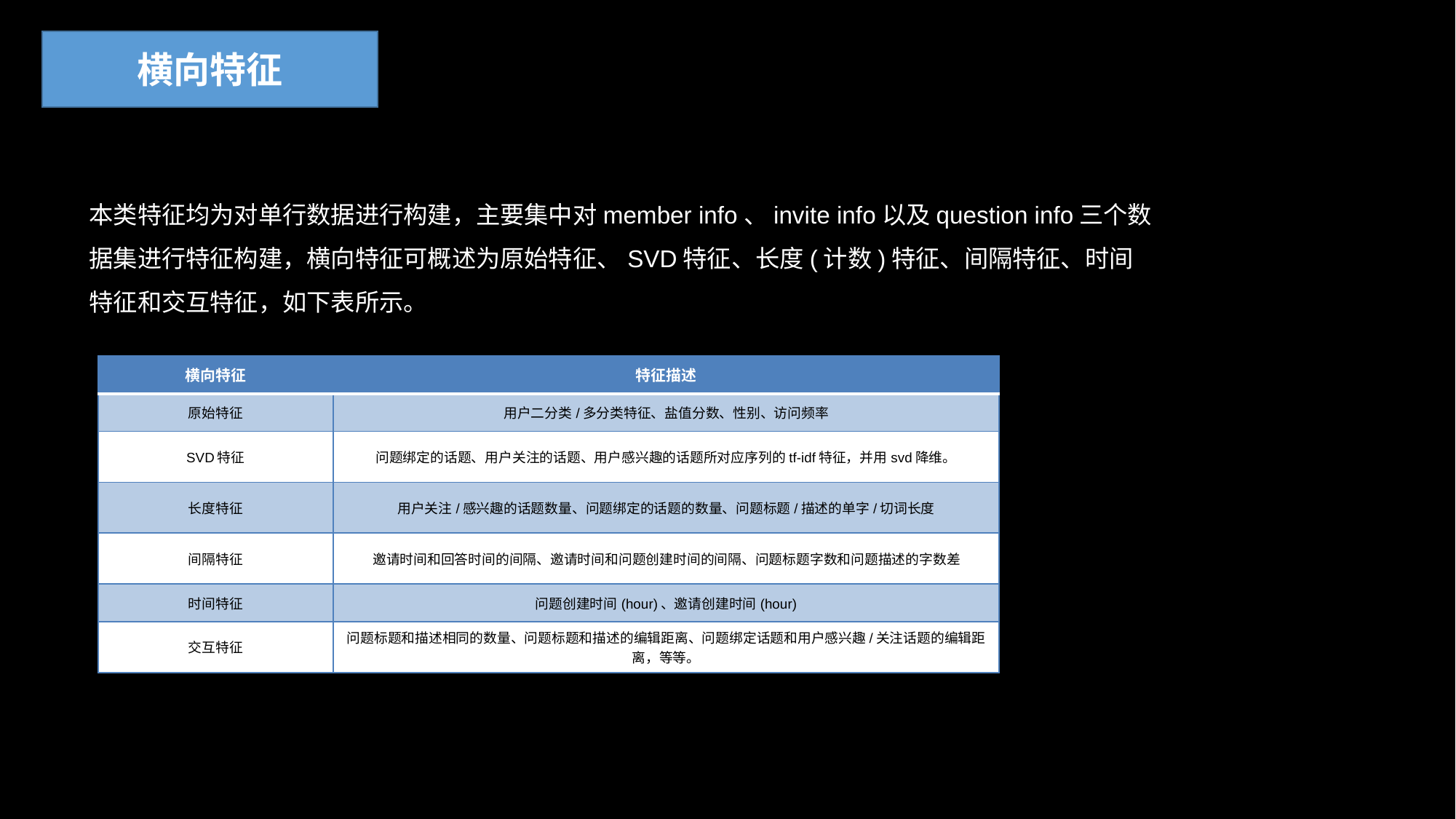

横向特征
本类特征均为对单行数据进行构建，主要集中对member info、invite info以及question info三个数据集进行特征构建，横向特征可概述为原始特征、SVD特征、长度(计数)特征、间隔特征、时间特征和交互特征，如下表所示。
| 横向特征 | 特征描述 |
| --- | --- |
| 原始特征 | 用户二分类/多分类特征、盐值分数、性别、访问频率 |
| SVD特征 | 问题绑定的话题、用户关注的话题、用户感兴趣的话题所对应序列的tf-idf特征，并用svd降维。 |
| 长度特征 | 用户关注/感兴趣的话题数量、问题绑定的话题的数量、问题标题/描述的单字/切词长度 |
| 间隔特征 | 邀请时间和回答时间的间隔、邀请时间和问题创建时间的间隔、问题标题字数和问题描述的字数差 |
| 时间特征 | 问题创建时间(hour)、邀请创建时间(hour) |
| 交互特征 | 问题标题和描述相同的数量、问题标题和描述的编辑距离、问题绑定话题和用户感兴趣/关注话题的编辑距离，等等。 |